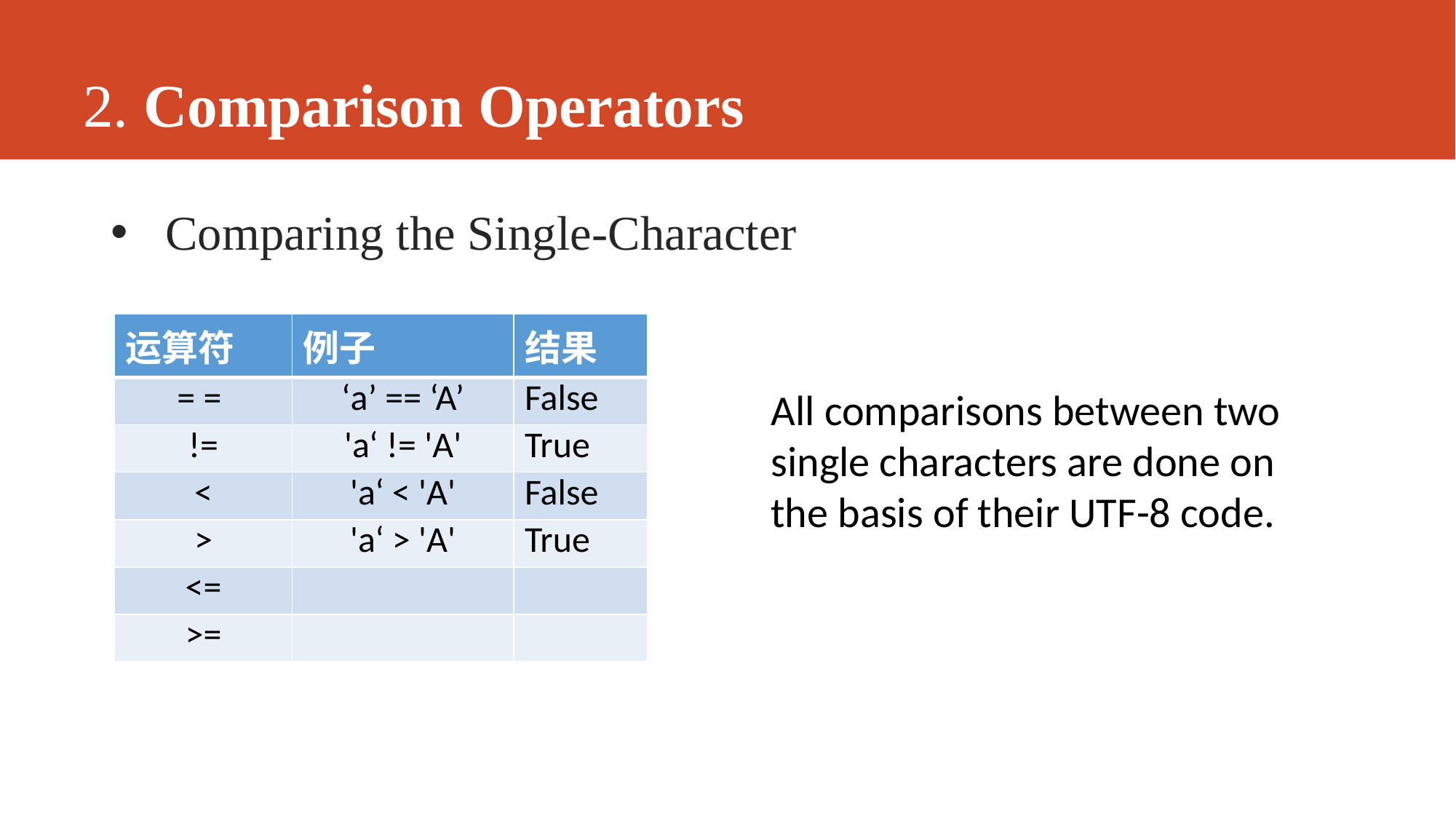

# 2. Comparison Operators
Comparing the Single-Character
| 运算符 | 例子 | 结果 |
| --- | --- | --- |
| = = | ‘a’ == ‘A’ | False |
| != | 'a‘ != 'A' | True |
| < | 'a‘ < 'A' | False |
| > | 'a‘ > 'A' | True |
| <= |  |  |
| >= |  |  |
All comparisons between two single characters are done on the basis of their UTF-8 code.